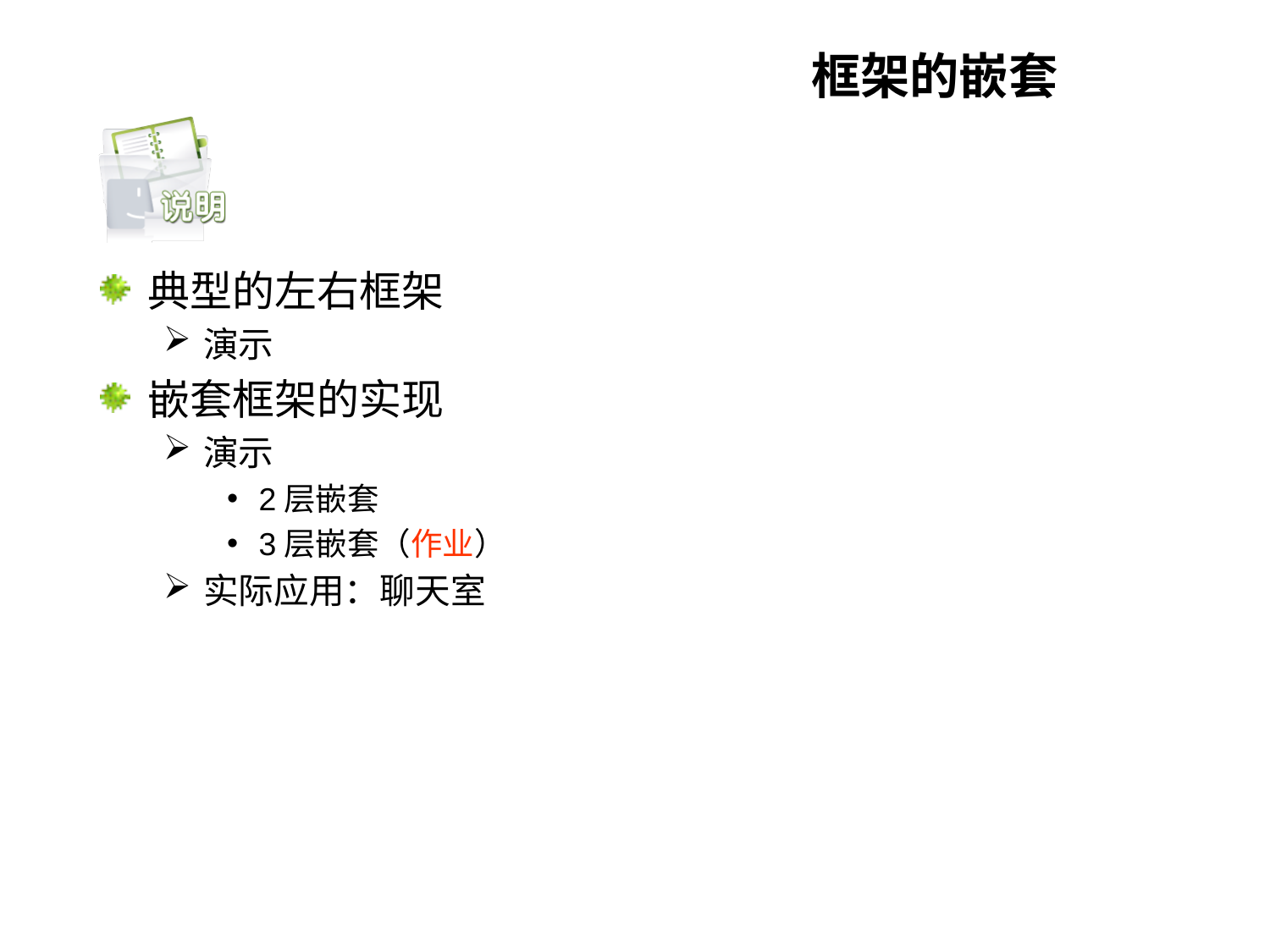

# 框架的嵌套
典型的左右框架
演示
嵌套框架的实现
演示
2层嵌套
3层嵌套（作业）
实际应用：聊天室